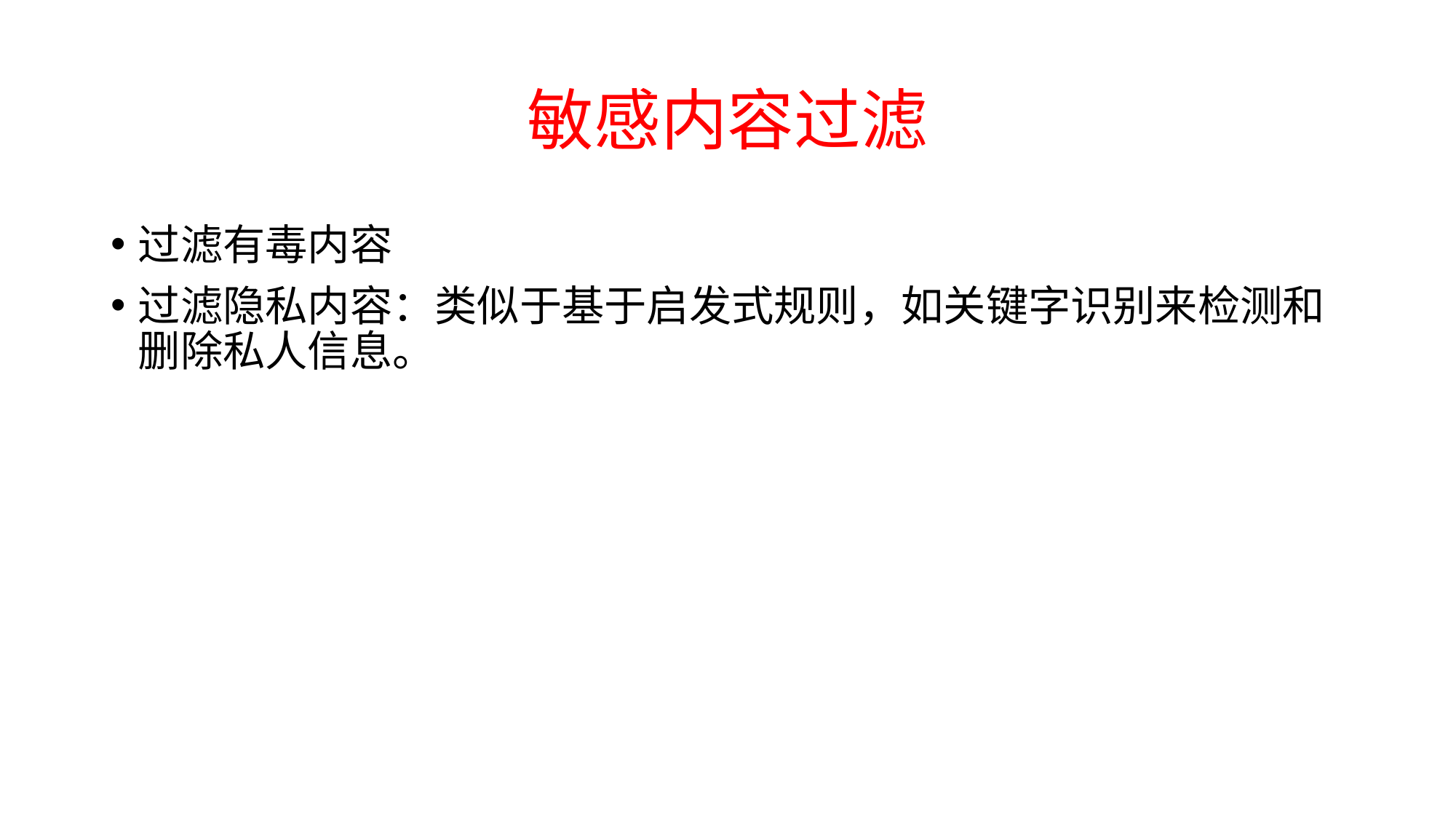

# 敏感内容过滤
过滤有毒内容
过滤隐私内容：类似于基于启发式规则，如关键字识别来检测和删除私人信息。